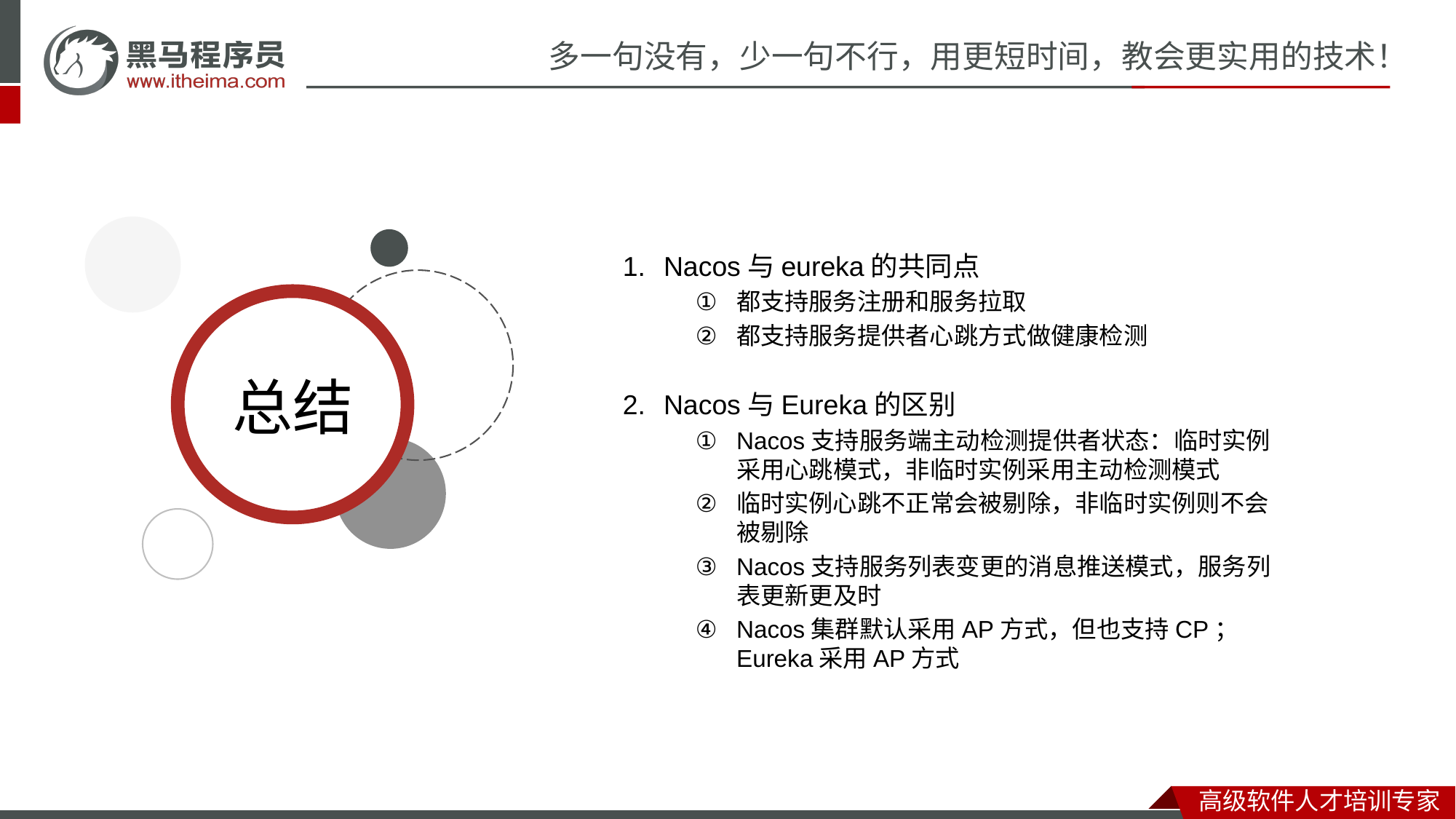

Nacos与eureka的共同点
都支持服务注册和服务拉取
都支持服务提供者心跳方式做健康检测
Nacos与Eureka的区别
Nacos支持服务端主动检测提供者状态：临时实例采用心跳模式，非临时实例采用主动检测模式
临时实例心跳不正常会被剔除，非临时实例则不会被剔除
Nacos支持服务列表变更的消息推送模式，服务列表更新更及时
Nacos集群默认采用AP方式，但也支持CP；Eureka采用AP方式